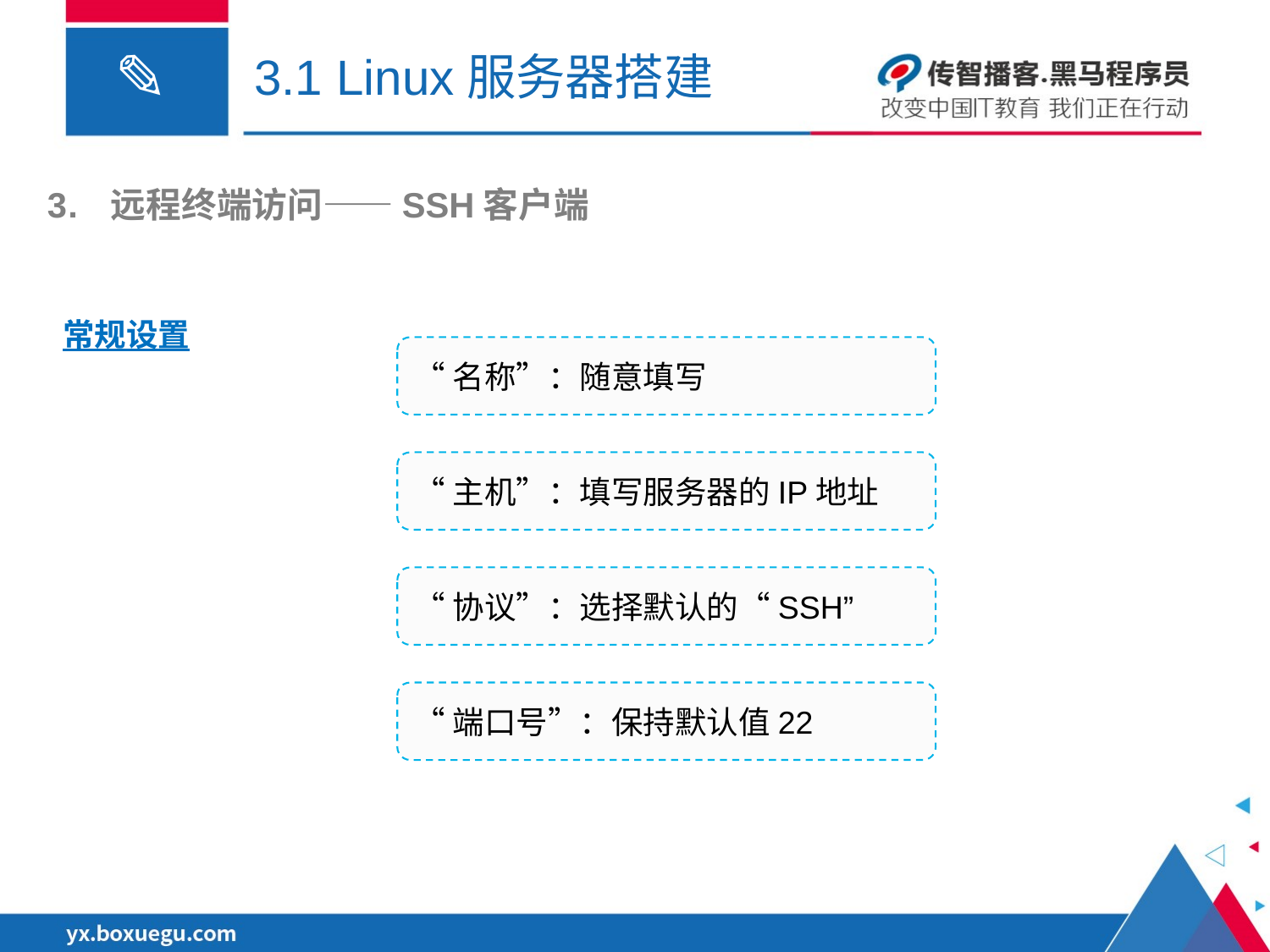

# 3.1 Linux服务器搭建
远程终端访问——SSH客户端
常规设置
“名称”：随意填写
“主机”：填写服务器的IP地址
“协议”：选择默认的“SSH”
“端口号”：保持默认值22